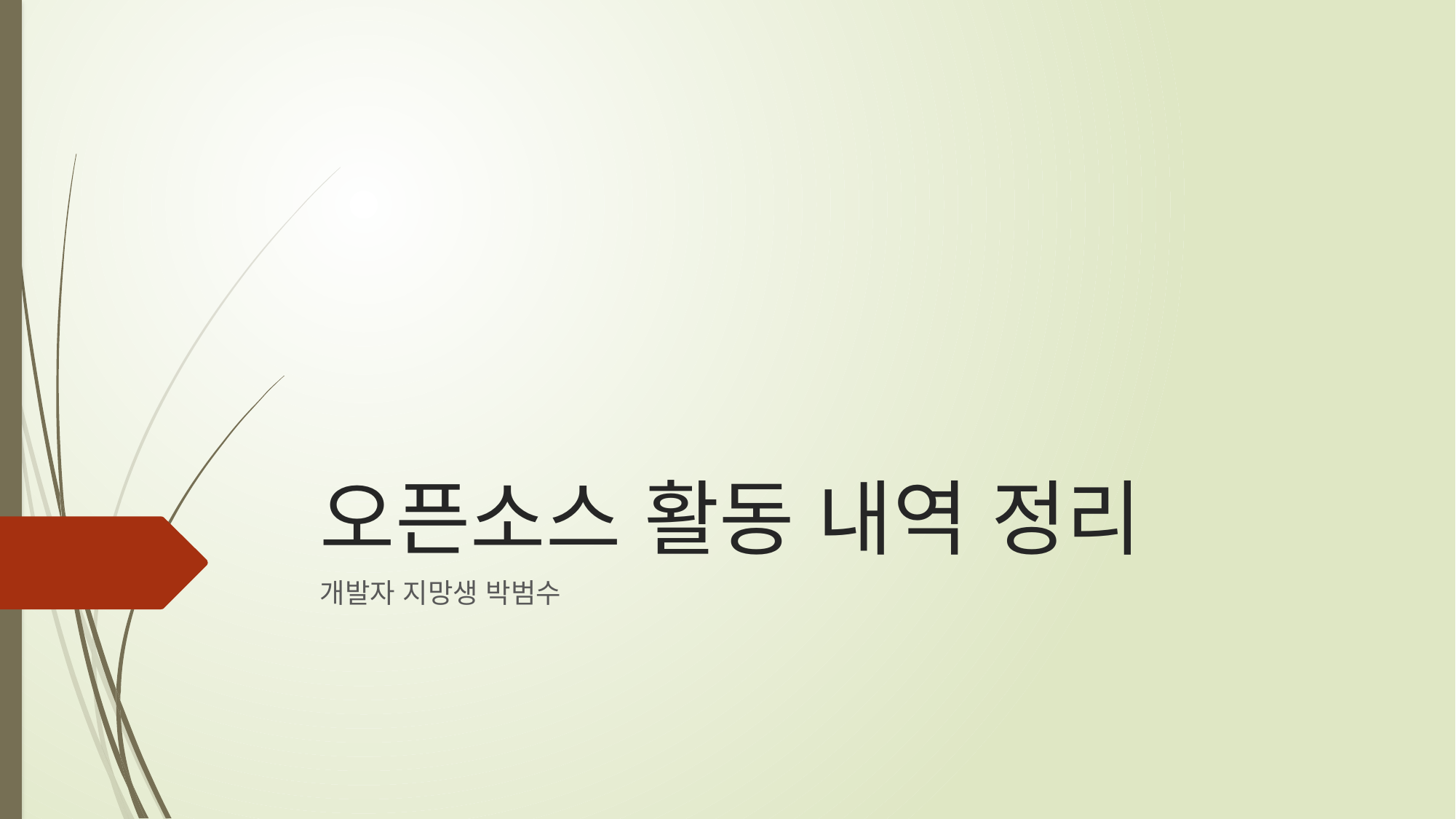

# 오픈소스 활동 내역 정리
개발자 지망생 박범수